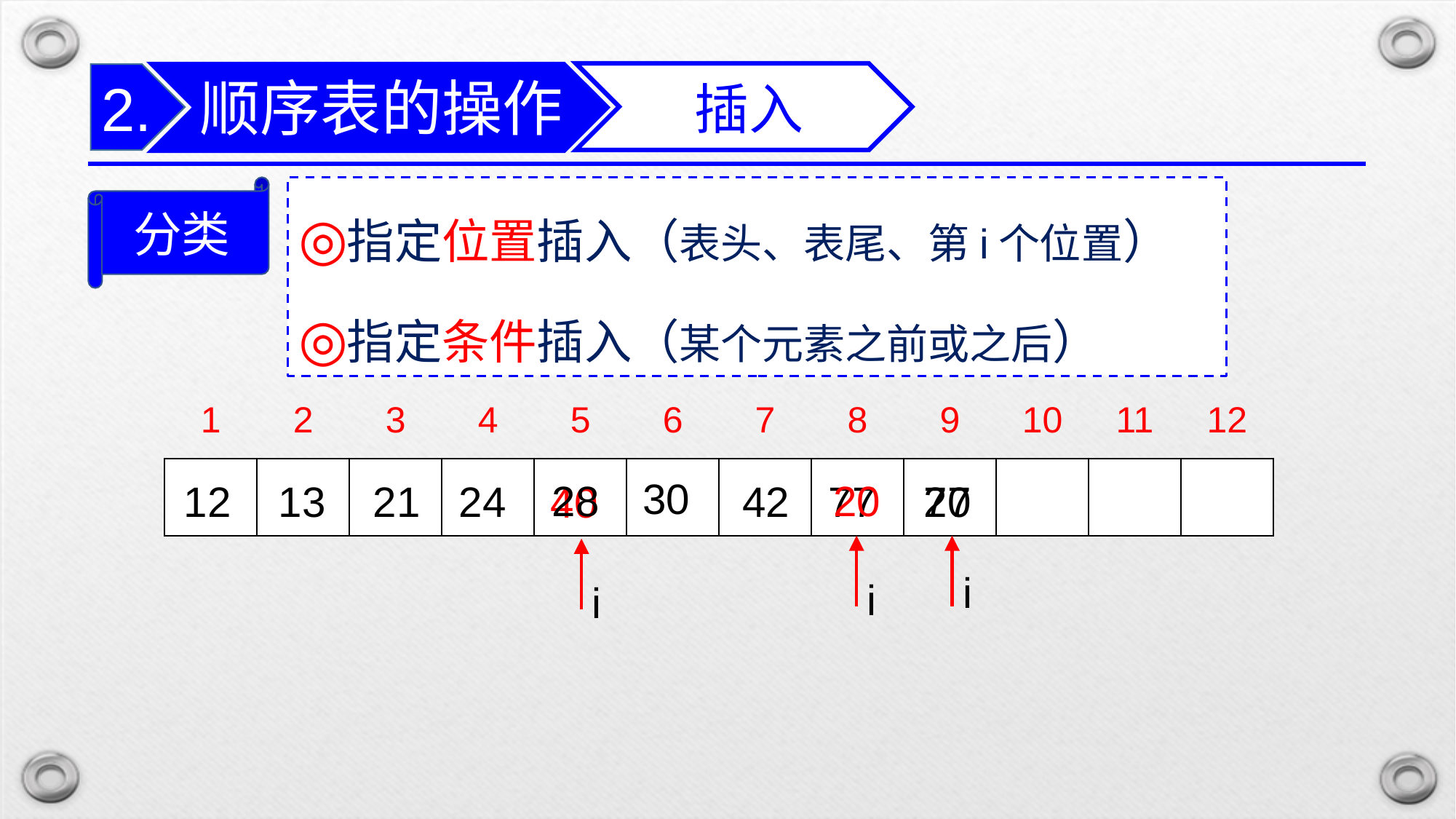

顺序表的操作

插入

2.
分类
指定位置插入（表头、表尾、第i个位置）
指定条件插入（某个元素之前或之后）
| 1 | 2 | 3 | 4 | 5 | 6 | 7 | 8 | 9 | 10 | 11 | 12 |
| --- | --- | --- | --- | --- | --- | --- | --- | --- | --- | --- | --- |
|  |  |  |  |  |  |  |  |  |  |  |  |
30
28
20
12
13
21
24
42
77
20
77
40
i
i
i